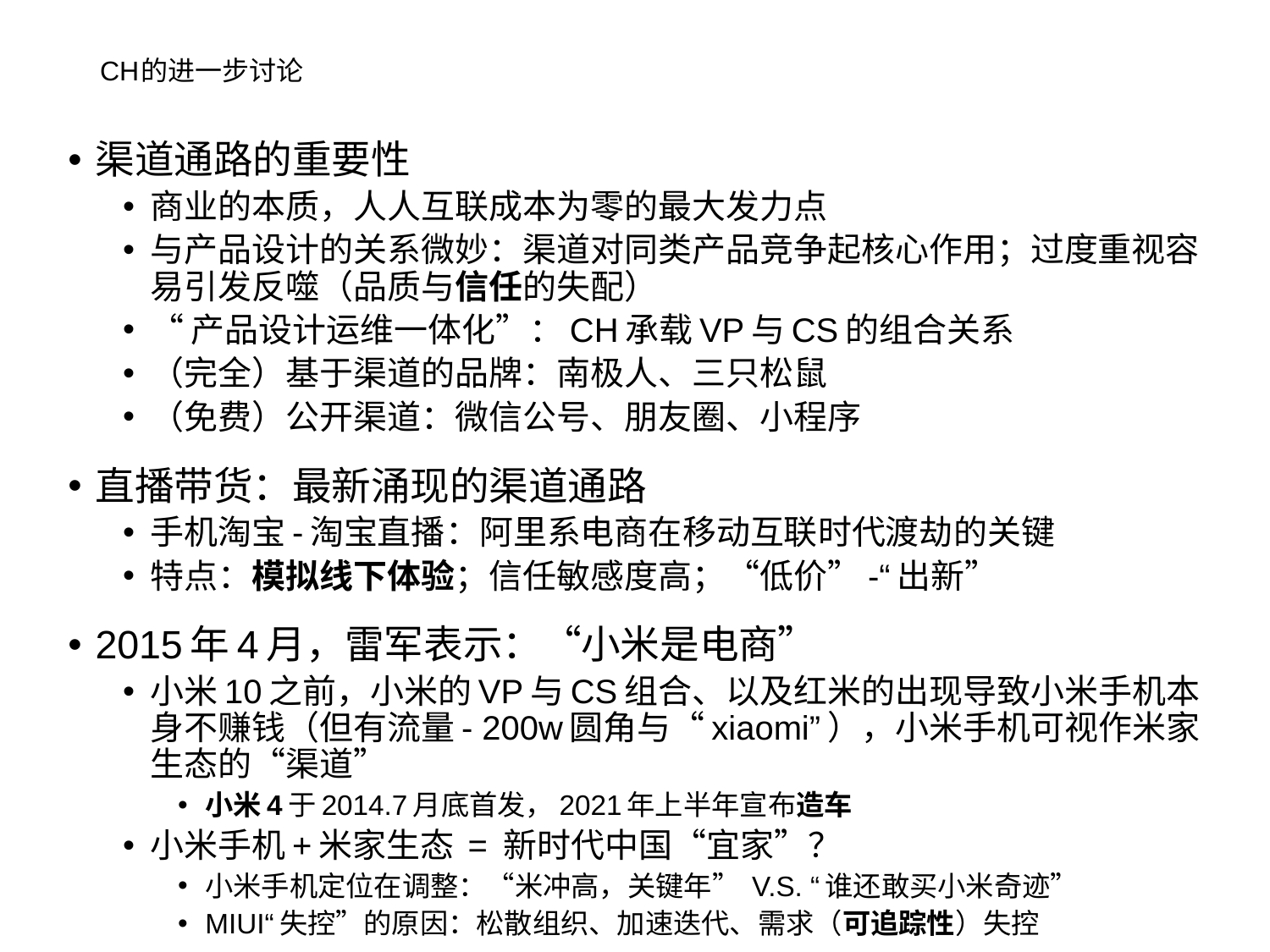

# CH的进一步讨论
渠道通路的重要性
商业的本质，人人互联成本为零的最大发力点
与产品设计的关系微妙：渠道对同类产品竞争起核心作用；过度重视容易引发反噬（品质与信任的失配）
“产品设计运维一体化”：CH承载VP与CS的组合关系
（完全）基于渠道的品牌：南极人、三只松鼠
（免费）公开渠道：微信公号、朋友圈、小程序

直播带货：最新涌现的渠道通路
手机淘宝-淘宝直播：阿里系电商在移动互联时代渡劫的关键
特点：模拟线下体验；信任敏感度高；“低价”-“出新”

2015年4月，雷军表示：“小米是电商”
小米10之前，小米的VP与CS组合、以及红米的出现导致小米手机本身不赚钱（但有流量- 200w圆角与“xiaomi”），小米手机可视作米家生态的“渠道”
小米4于2014.7月底首发，2021年上半年宣布造车
小米手机+米家生态 = 新时代中国“宜家”？
小米手机定位在调整：“米冲高，关键年” V.S. “谁还敢买小米奇迹”
MIUI“失控”的原因：松散组织、加速迭代、需求（可追踪性）失控